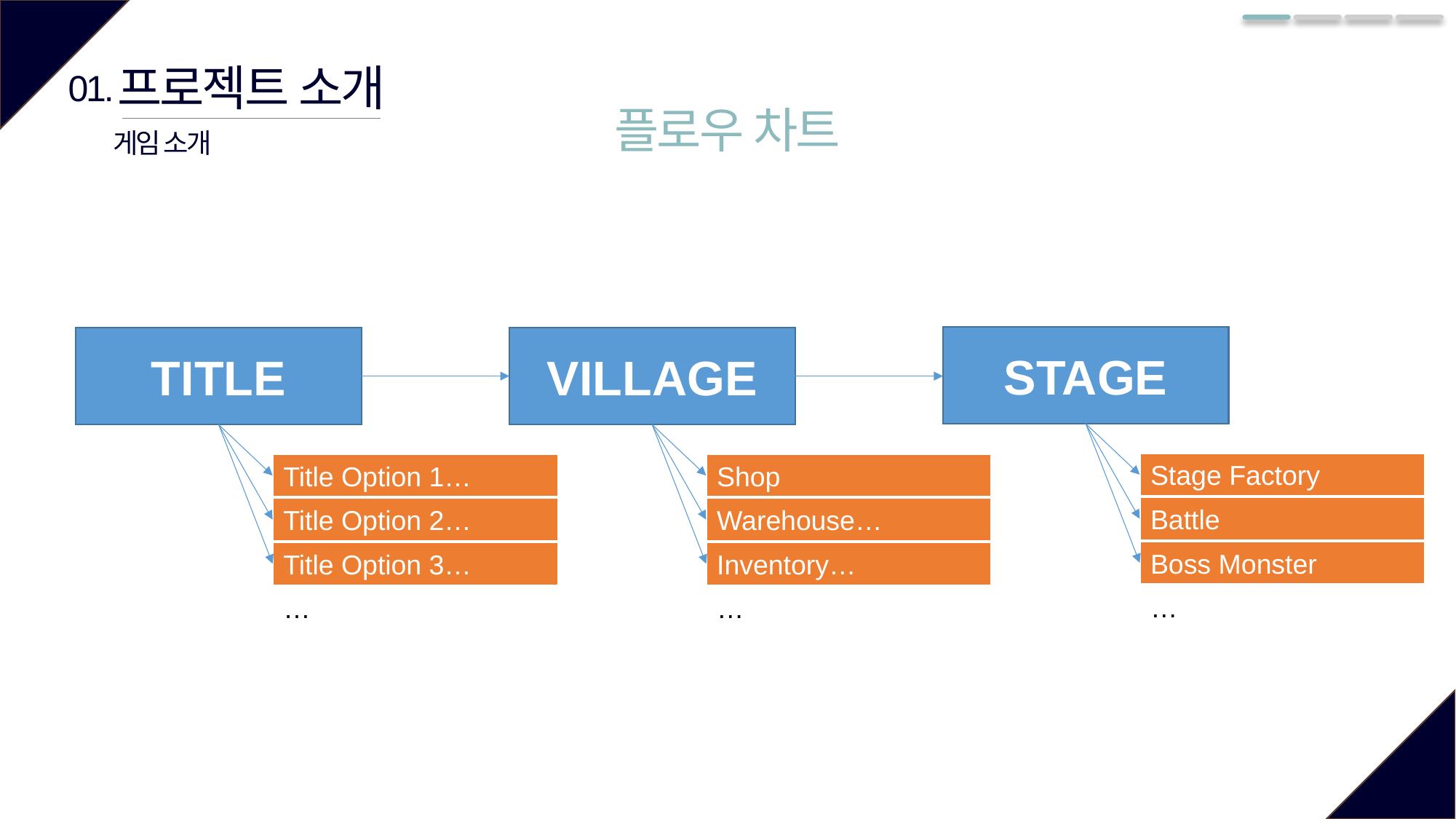

프로젝트 소개
01.
플로우 차트
게임 소개
STAGE
TITLE
VILLAGE
Stage Factory
Title Option 1…
Shop
Battle
Title Option 2…
Warehouse…
Boss Monster
Title Option 3…
Inventory…
…
…
…